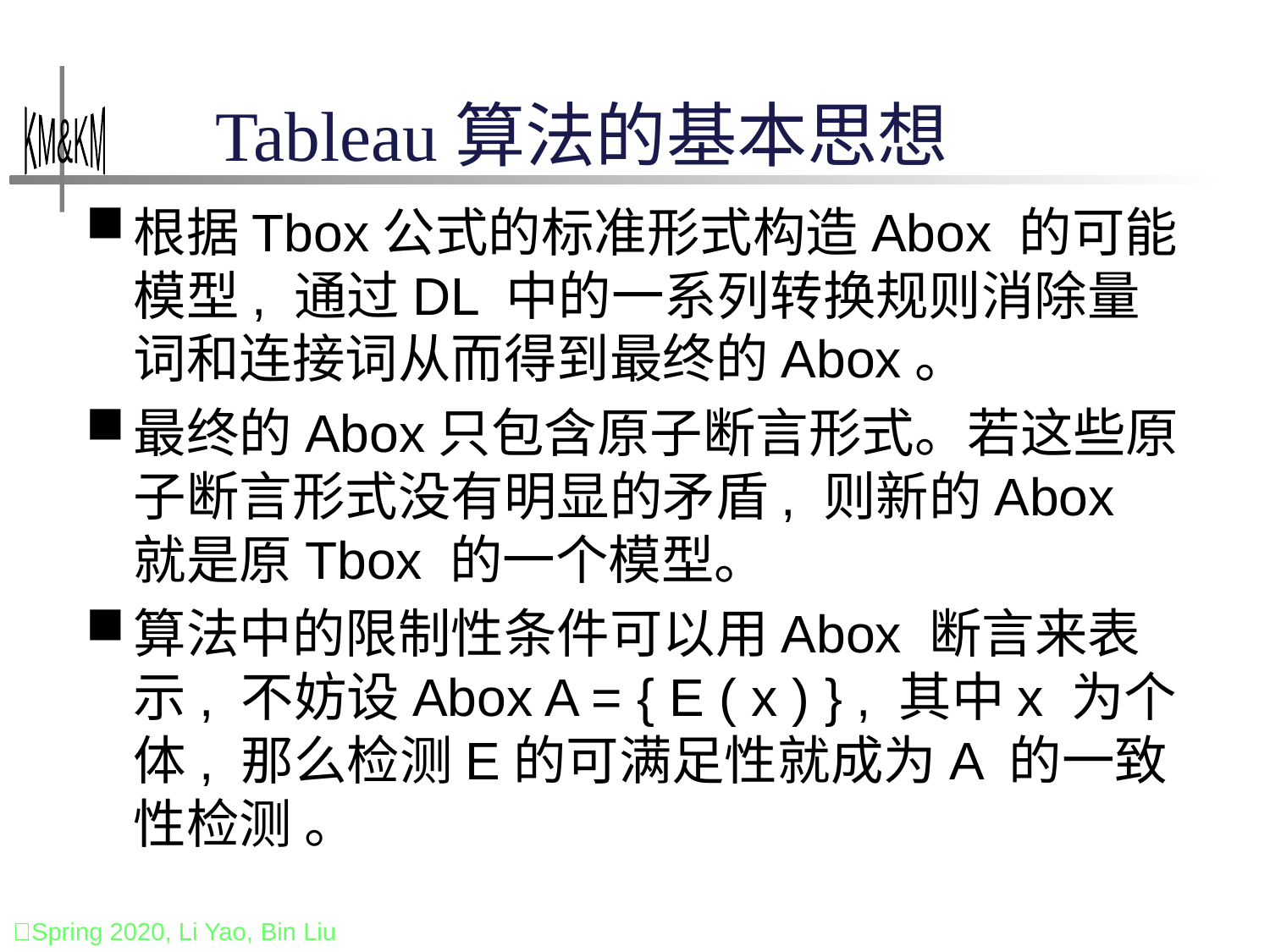

# Tableau算法的基本思想
根据Tbox公式的标准形式构造Abox 的可能模型, 通过DL 中的一系列转换规则消除量词和连接词从而得到最终的Abox。
最终的Abox只包含原子断言形式。若这些原子断言形式没有明显的矛盾, 则新的Abox 就是原Tbox 的一个模型。
算法中的限制性条件可以用Abox 断言来表示, 不妨设Abox A = { E ( x ) } , 其中x 为个体, 那么检测E的可满足性就成为A 的一致性检测 。